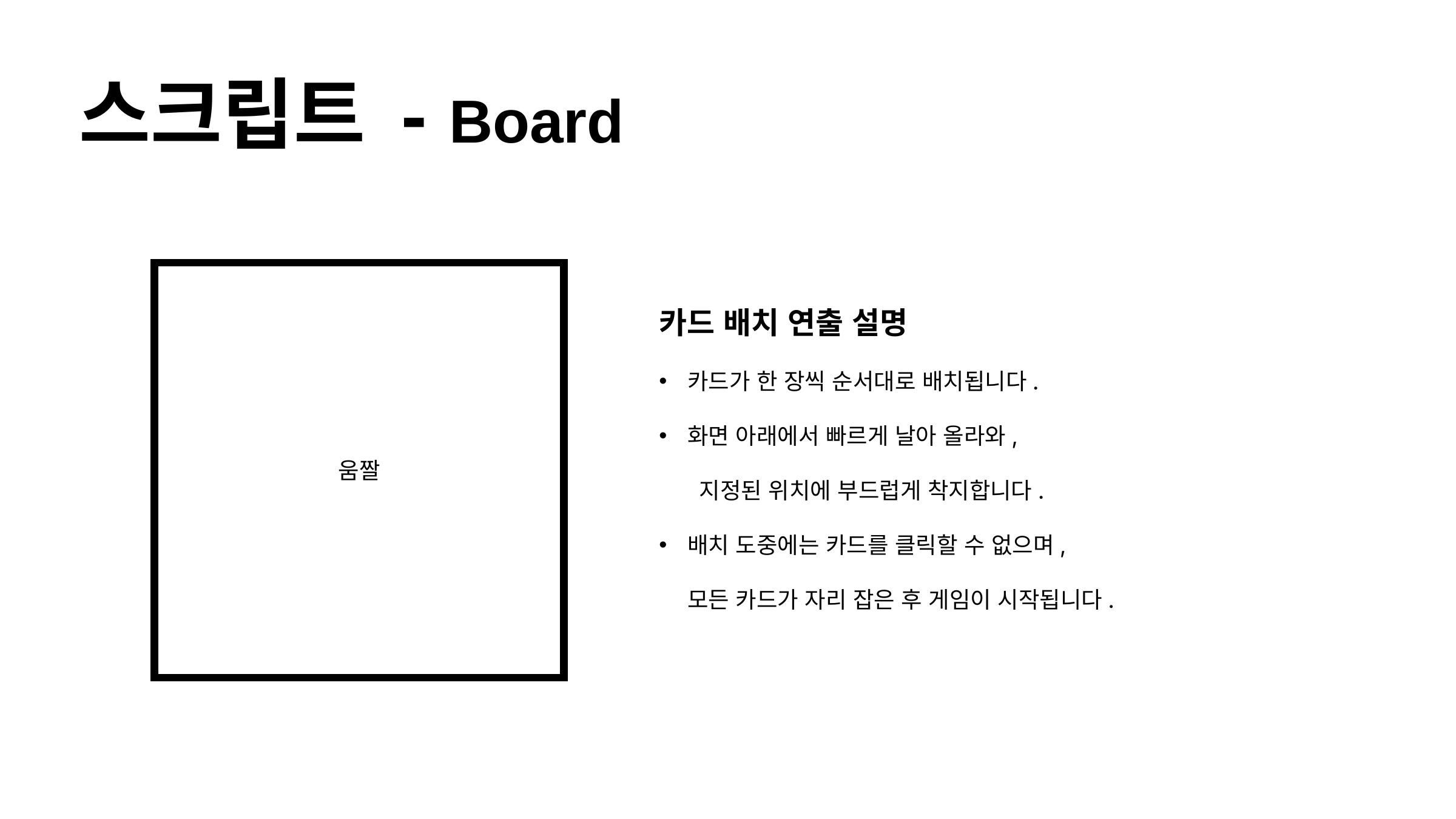

스크립트 - Board
움짤
카드 배치 연출 설명
카드가 한 장씩 순서대로 배치됩니다.
화면 아래에서 빠르게 날아 올라와,
 지정된 위치에 부드럽게 착지합니다.
배치 도중에는 카드를 클릭할 수 없으며,
모든 카드가 자리 잡은 후 게임이 시작됩니다.